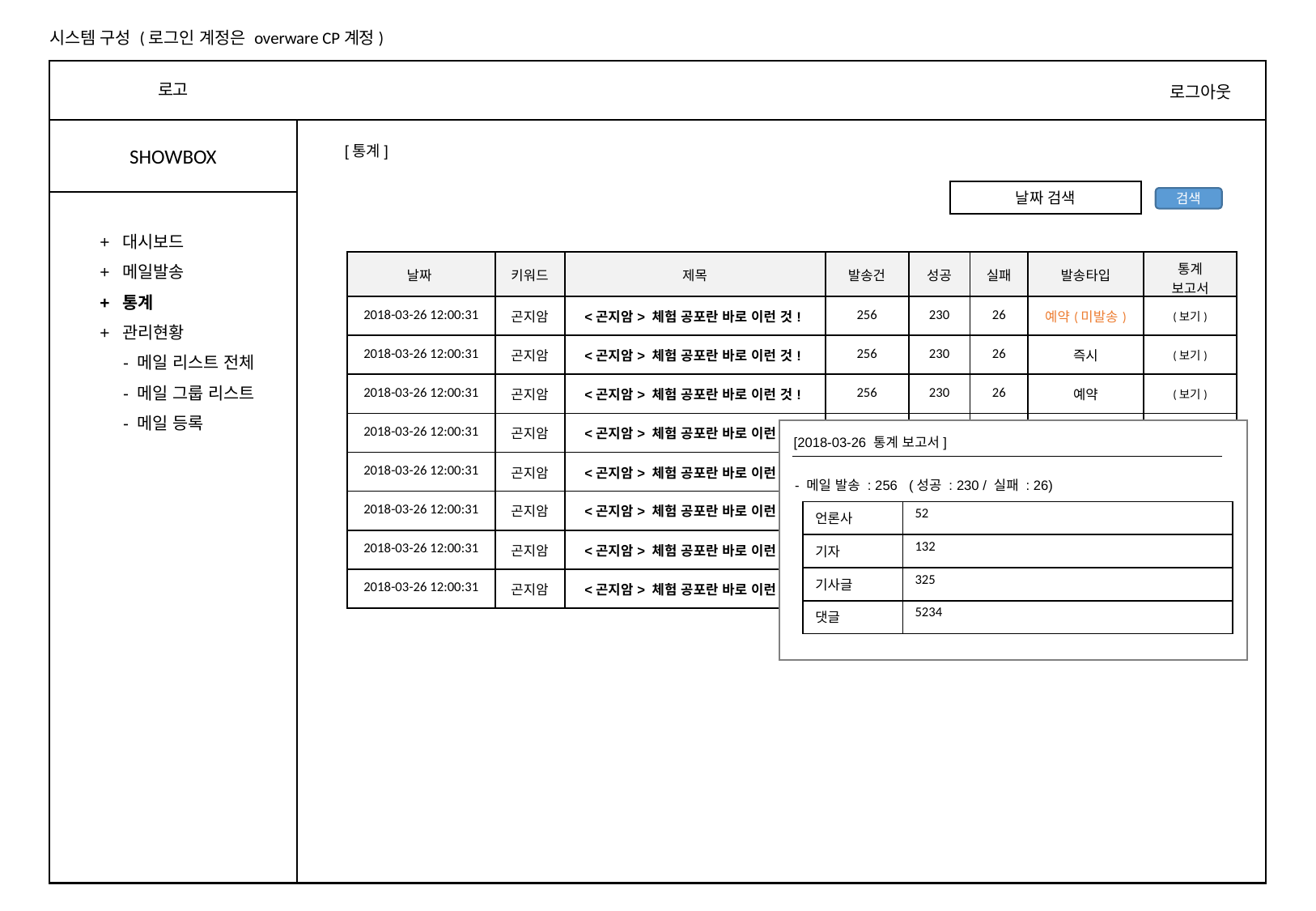

시스템 구성 (로그인 계정은 overware CP계정)

로고
로그아웃
SHOWBOX

[통계]
날짜 검색
검색

+  대시보드
+  메일발송
+  통계
+  관리현황
     - 메일 리스트 전체
     - 메일 그룹 리스트
     - 메일 등록
| 날짜 | 키워드 | 제목 | 발송건 | 성공 | 실패 | 발송타입 | 통계 보고서 |
| --- | --- | --- | --- | --- | --- | --- | --- |
| 2018-03-26 12:00:31 | 곤지암 | <곤지암> 체험 공포란 바로 이런 것! | 256 | 230 | 26 | 예약(미발송) | (보기) |
| 2018-03-26 12:00:31 | 곤지암 | <곤지암> 체험 공포란 바로 이런 것! | 256 | 230 | 26 | 즉시 | (보기) |
| 2018-03-26 12:00:31 | 곤지암 | <곤지암> 체험 공포란 바로 이런 것! | 256 | 230 | 26 | 예약 | (보기) |
| 2018-03-26 12:00:31 | 곤지암 | <곤지암> 체험 공포란 바로 이런 것! | 256 | 230 | 26 | 예약 | (보기) |
| 2018-03-26 12:00:31 | 곤지암 | <곤지암> 체험 공포란 바로 이런 것! | 256 | 230 | 26 | 예약 | (보기) |
| 2018-03-26 12:00:31 | 곤지암 | <곤지암> 체험 공포란 바로 이런 것! | 256 | 230 | 26 | 예약 | (보기) |
| 2018-03-26 12:00:31 | 곤지암 | <곤지암> 체험 공포란 바로 이런 것! | 256 | 230 | 26 | 예약 | (보기) |
| 2018-03-26 12:00:31 | 곤지암 | <곤지암> 체험 공포란 바로 이런 것! | 256 | 230 | 26 | 예약 | (보기) |
[2018-03-26 통계 보고서]

- 메일 발송 : 256   (성공 : 230 / 실패 : 26)
| 언론사 | 52 |
| --- | --- |
| 기자 | 132 |
| 기사글 | 325 |
| 댓글 | 5234 |